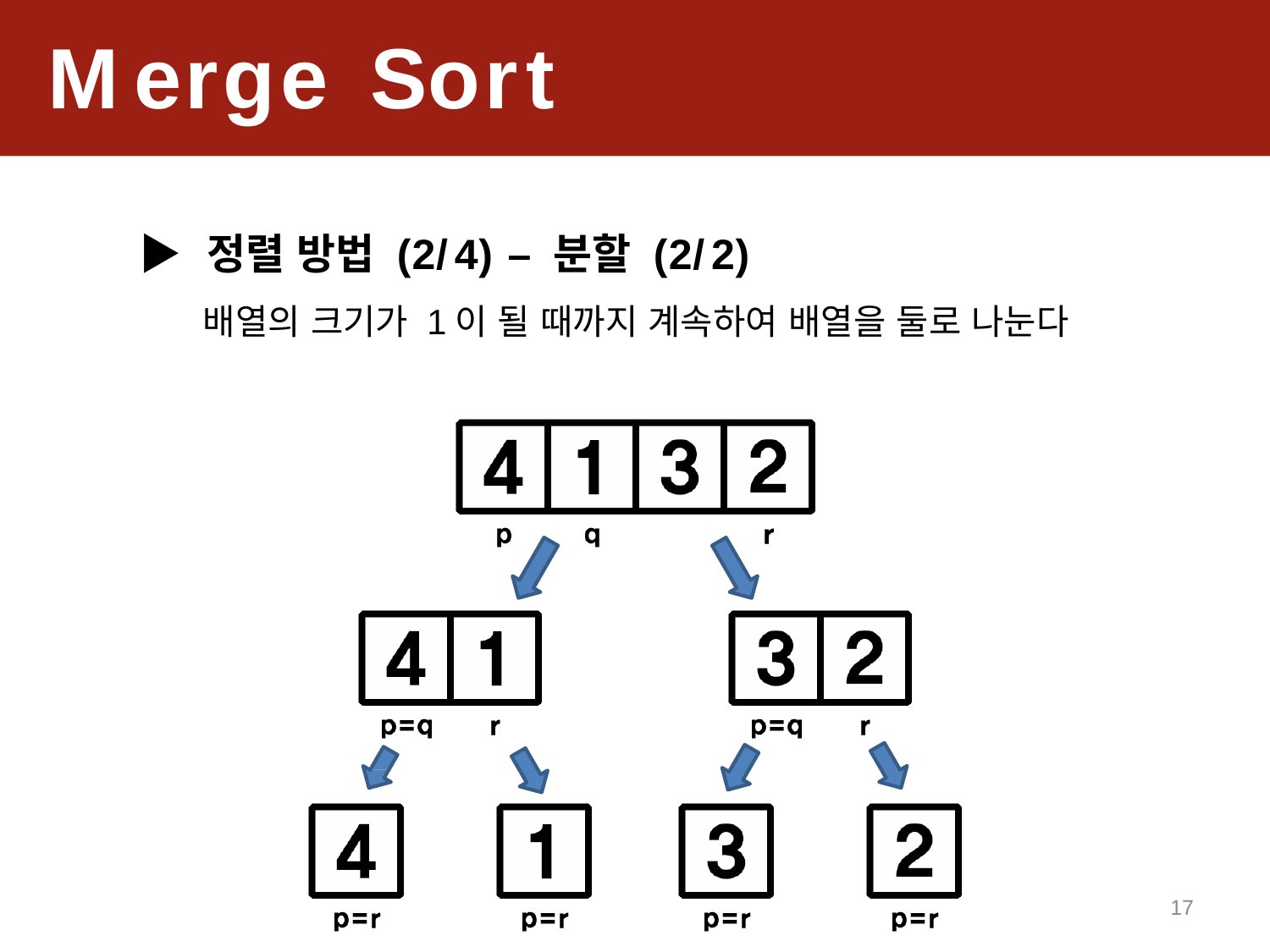

Merge	Sort
▶ 정렬 방법 (2/4) – 분할 (2/2)

배열의 크기가 1이 될 때까지 계속하여 배열을 둘로 나눈다

17